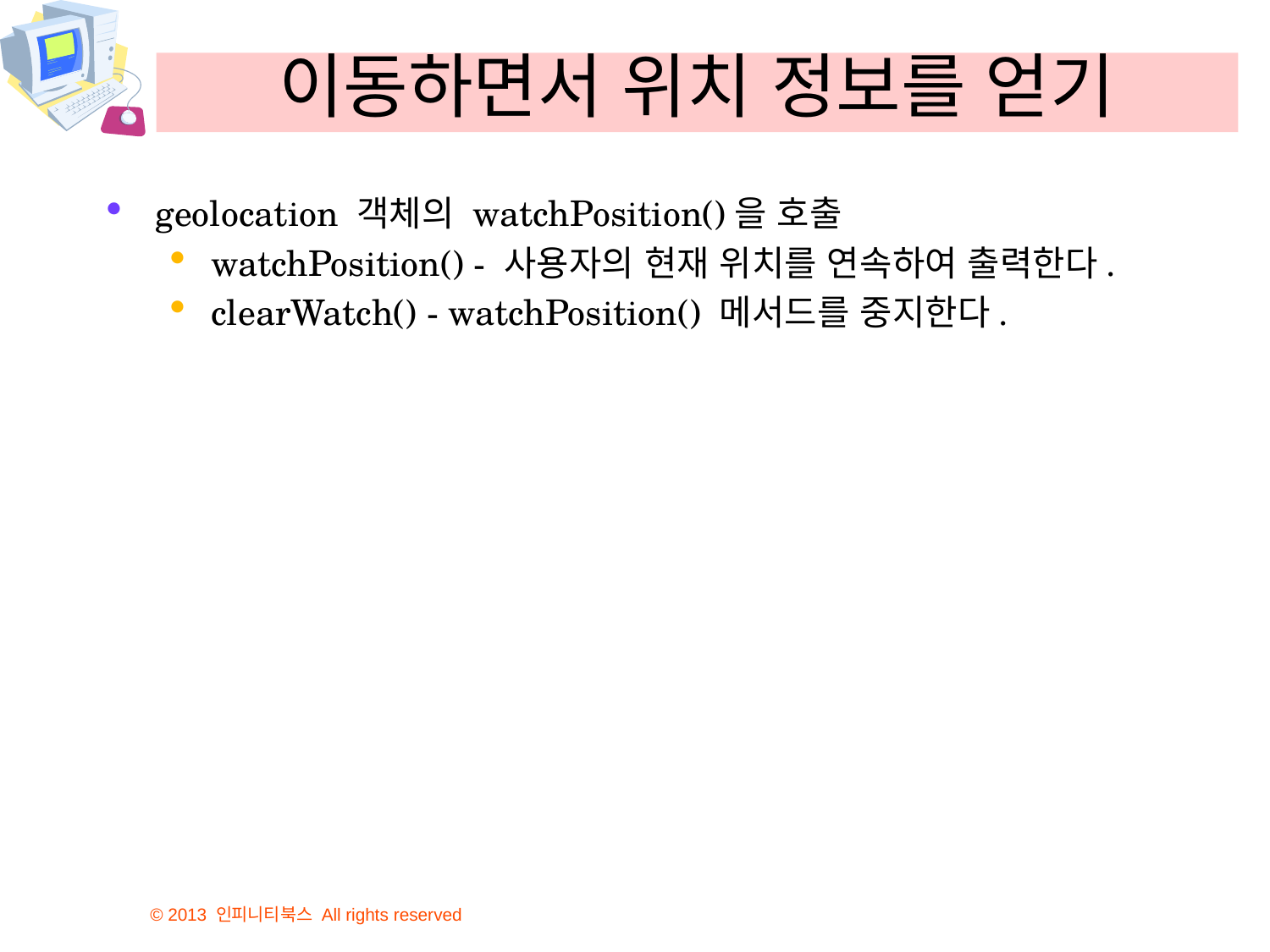

# 이동하면서 위치 정보를 얻기
geolocation 객체의 watchPosition()을 호출
watchPosition() - 사용자의 현재 위치를 연속하여 출력한다.
clearWatch() - watchPosition() 메서드를 중지한다.